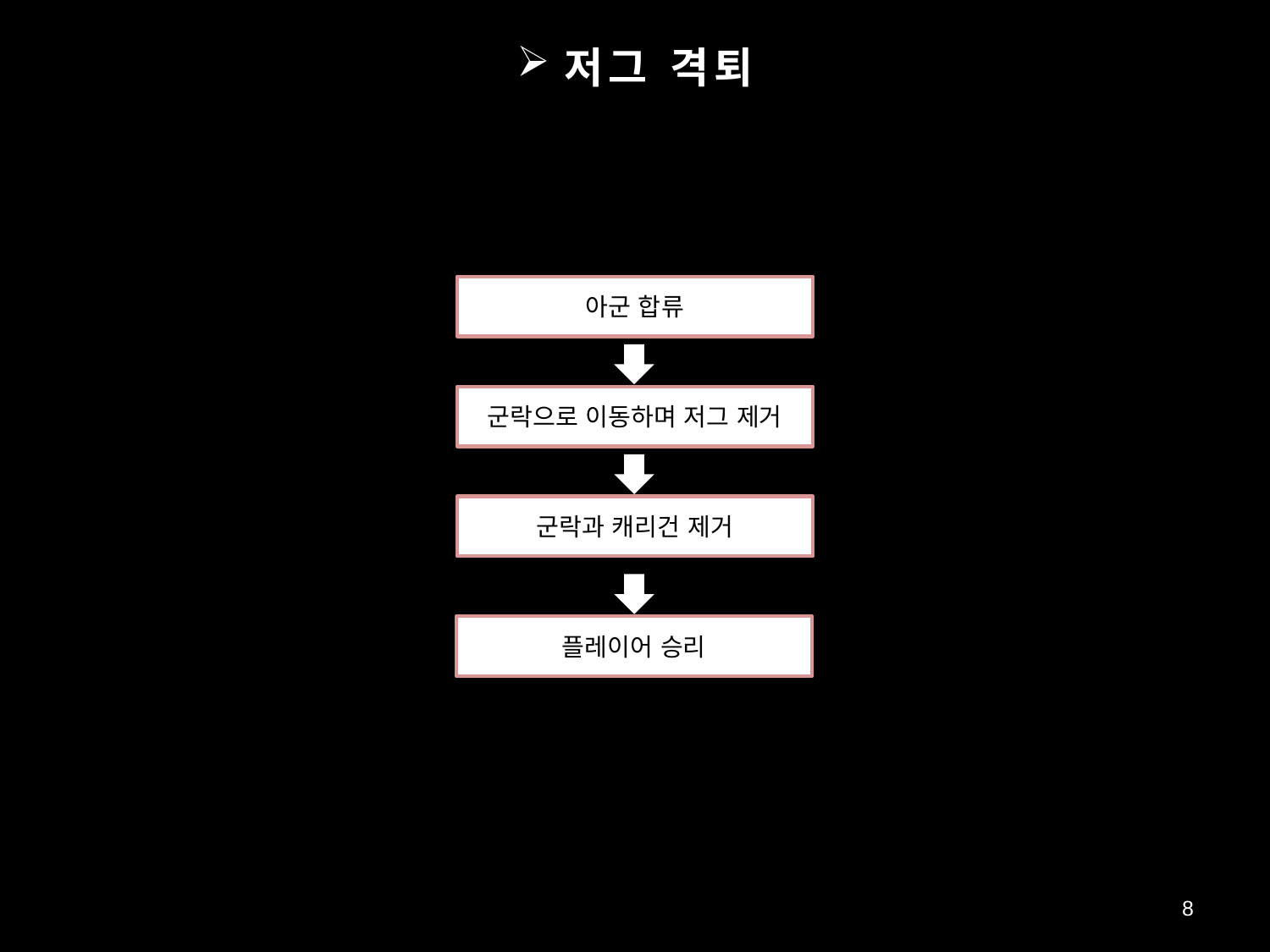

# 저그 격퇴
아군 합류

군락으로 이동하며 저그 제거

군락과 캐리건 제거

플레이어 승리
8